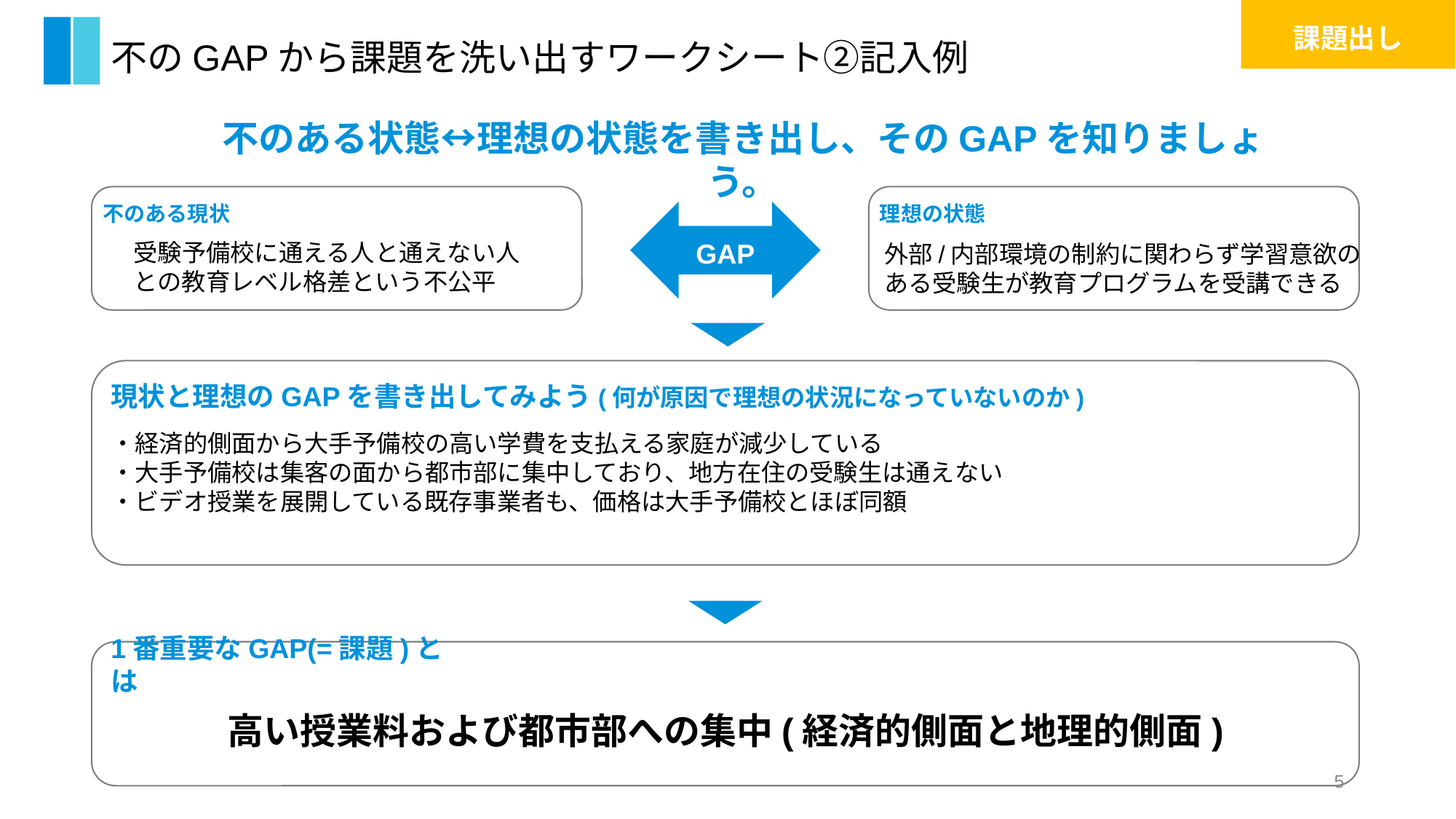

課題出し
# 不のGAPから課題を洗い出すワークシート➁記入例
不のある状態↔理想の状態を書き出し、そのGAPを知りましょう。

不のある現状
理想の状態
GAP
受験予備校に通える人と通えない人との教育レベル格差という不公平
外部/内部環境の制約に関わらず学習意欲のある受験生が教育プログラムを受講できる

現状と理想のGAPを書き出してみよう(何が原因で理想の状況になっていないのか)
・経済的側面から大手予備校の高い学費を支払える家庭が減少している
・大手予備校は集客の面から都市部に集中しており、地方在住の受験生は通えない
・ビデオ授業を展開している既存事業者も、価格は大手予備校とほぼ同額

1番重要なGAP(=課題)とは
高い授業料および都市部への集中(経済的側面と地理的側面)
5